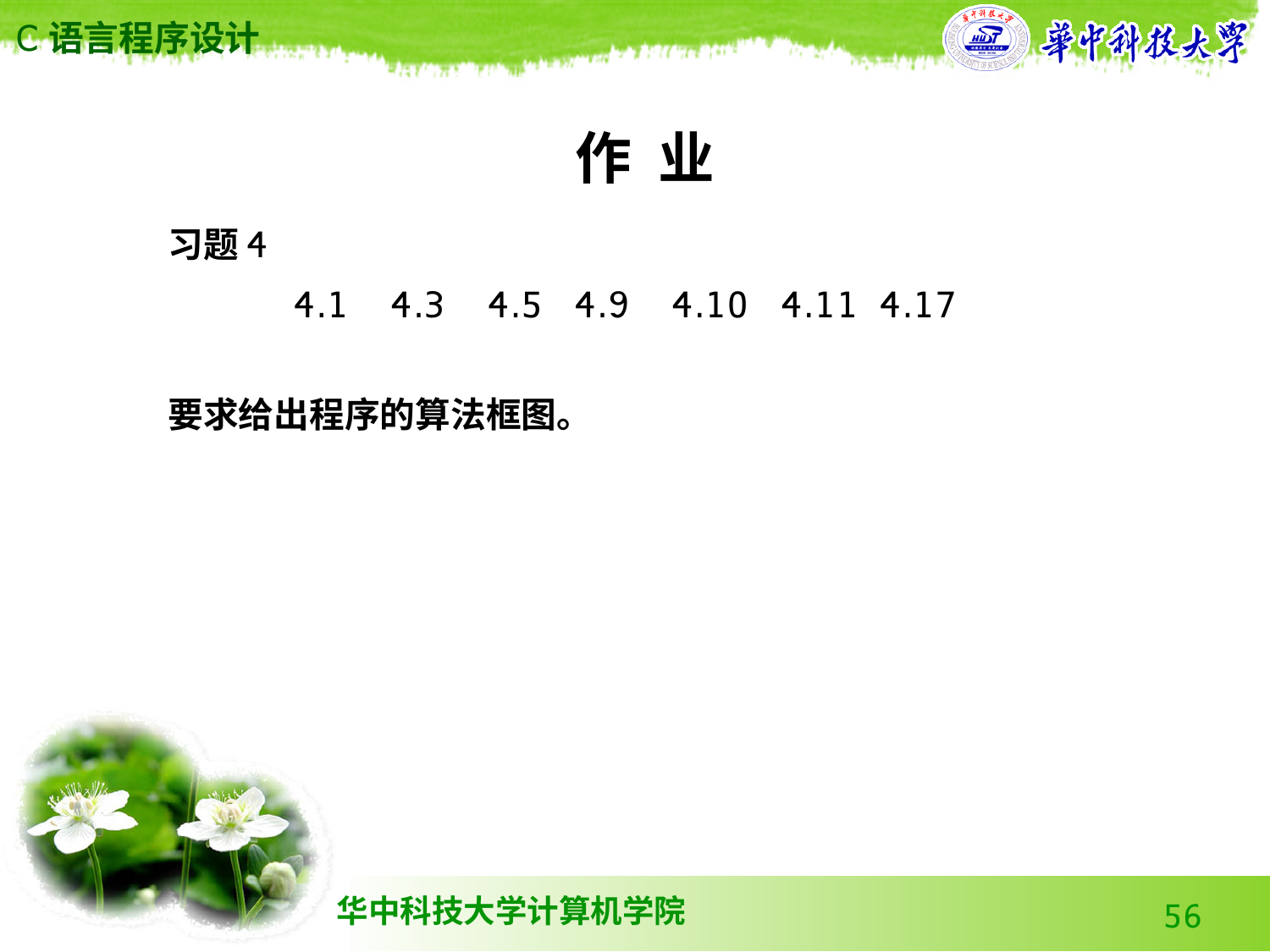

作  业
    习题4
4.1    4.3    4.5   4.9    4.10   4.11  4.17
    要求给出程序的算法框图。
56